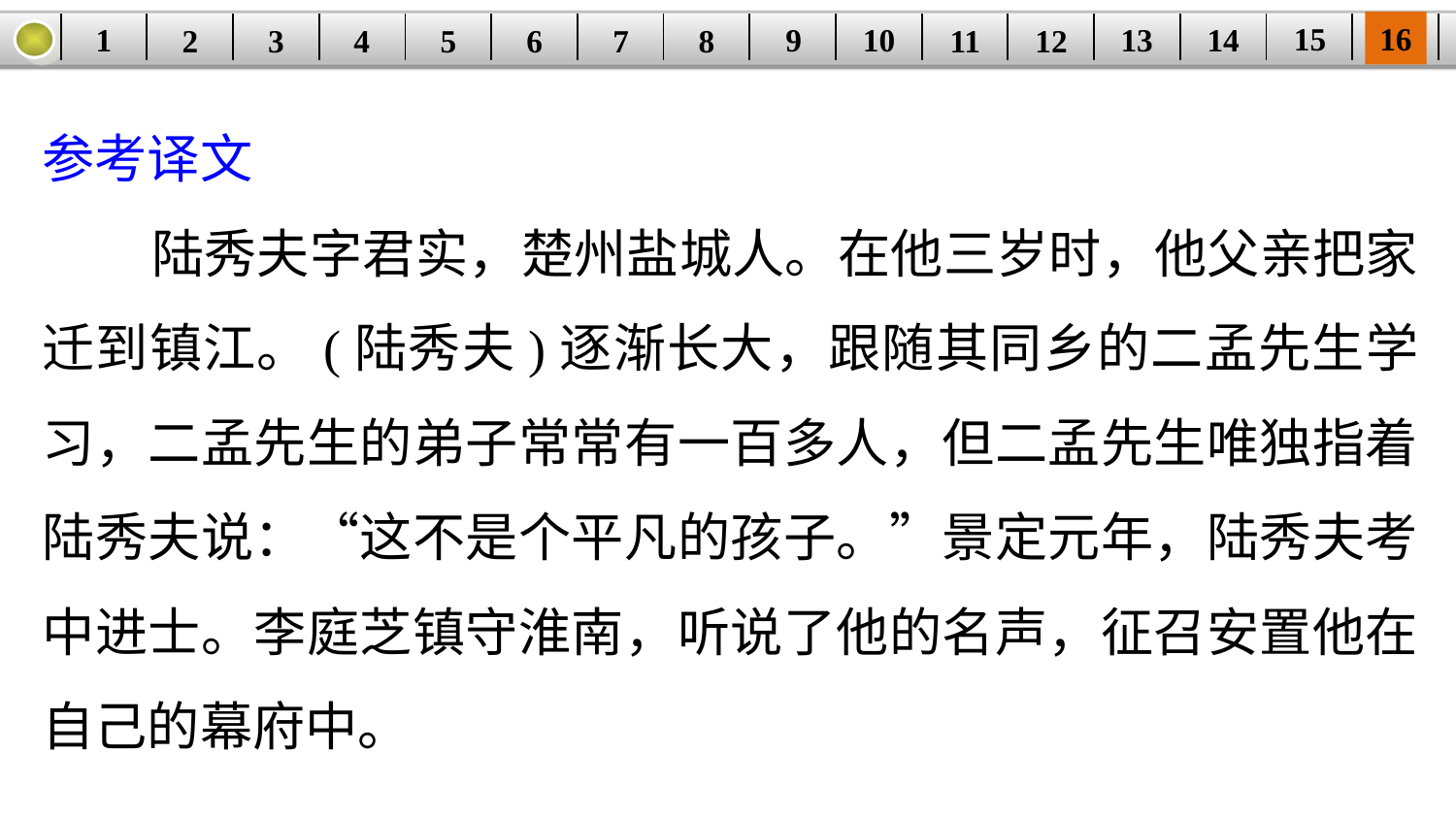

16

15
14
9
10
1
13
3
4
5
6
8
11
2
12
|  |  |  |  |  |  |  |  |  |  |  |  |  |  |  |  |
| --- | --- | --- | --- | --- | --- | --- | --- | --- | --- | --- | --- | --- | --- | --- | --- |
7

参考译文
        陆秀夫字君实，楚州盐城人。在他三岁时，他父亲把家迁到镇江。(陆秀夫)逐渐长大，跟随其同乡的二孟先生学习，二孟先生的弟子常常有一百多人，但二孟先生唯独指着陆秀夫说：“这不是个平凡的孩子。”景定元年，陆秀夫考中进士。李庭芝镇守淮南，听说了他的名声，征召安置他在自己的幕府中。